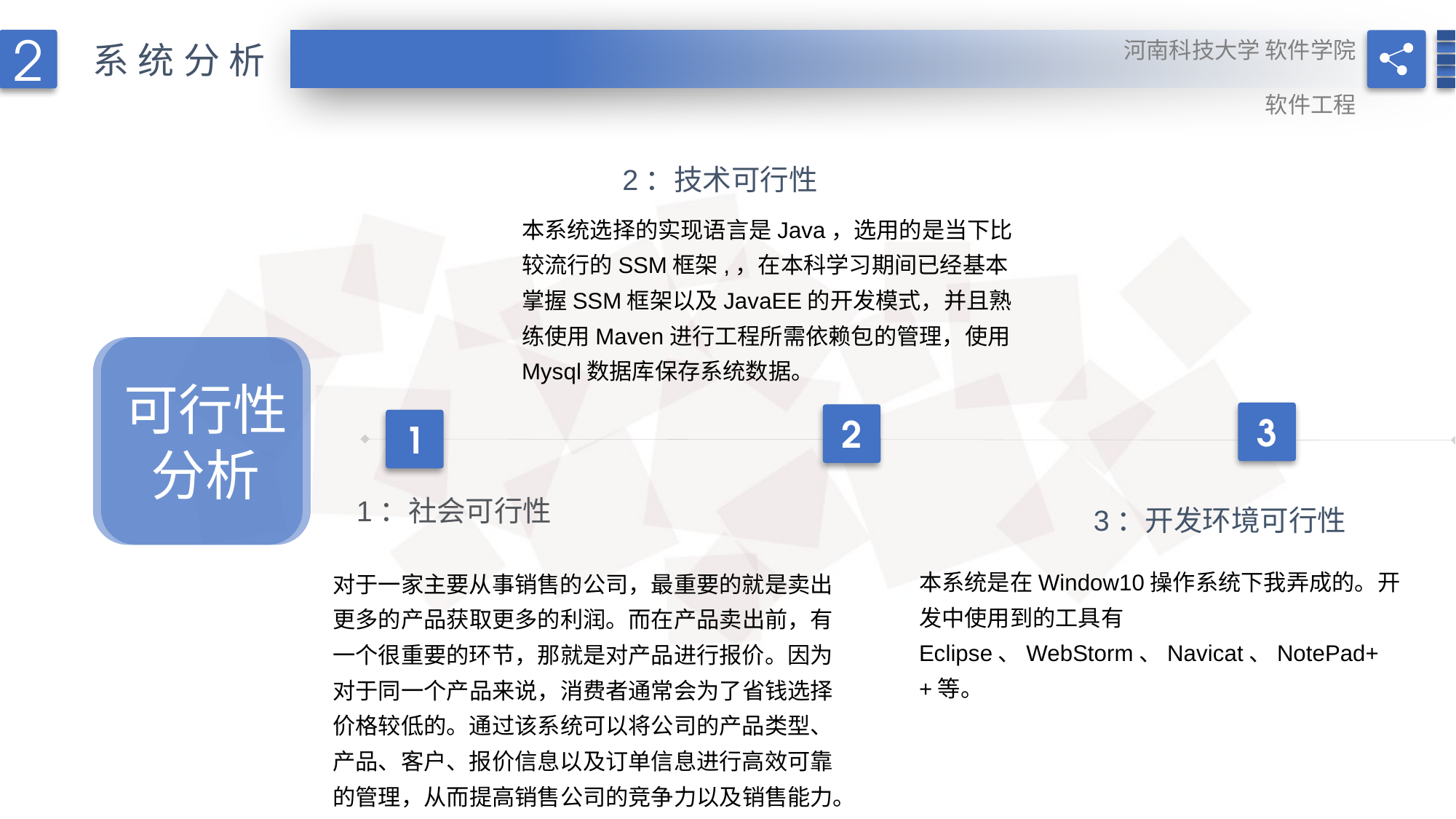

2
河南科技大学 软件学院
软件工程

系统分析
2：技术可行性

本系统选择的实现语言是Java，选用的是当下比较流行的SSM框架,，在本科学习期间已经基本掌握SSM框架以及JavaEE的开发模式，并且熟练使用Maven进行工程所需依赖包的管理，使用Mysql数据库保存系统数据。

可行性分析
3
2
1
1：社会可行性
3：开发环境可行性
本系统是在Window10操作系统下我弄成的。开发中使用到的工具有Eclipse、WebStorm、Navicat、NotePad++等。
对于一家主要从事销售的公司，最重要的就是卖出更多的产品获取更多的利润。而在产品卖出前，有一个很重要的环节，那就是对产品进行报价。因为对于同一个产品来说，消费者通常会为了省钱选择价格较低的。通过该系统可以将公司的产品类型、产品、客户、报价信息以及订单信息进行高效可靠的管理，从而提高销售公司的竞争力以及销售能力。